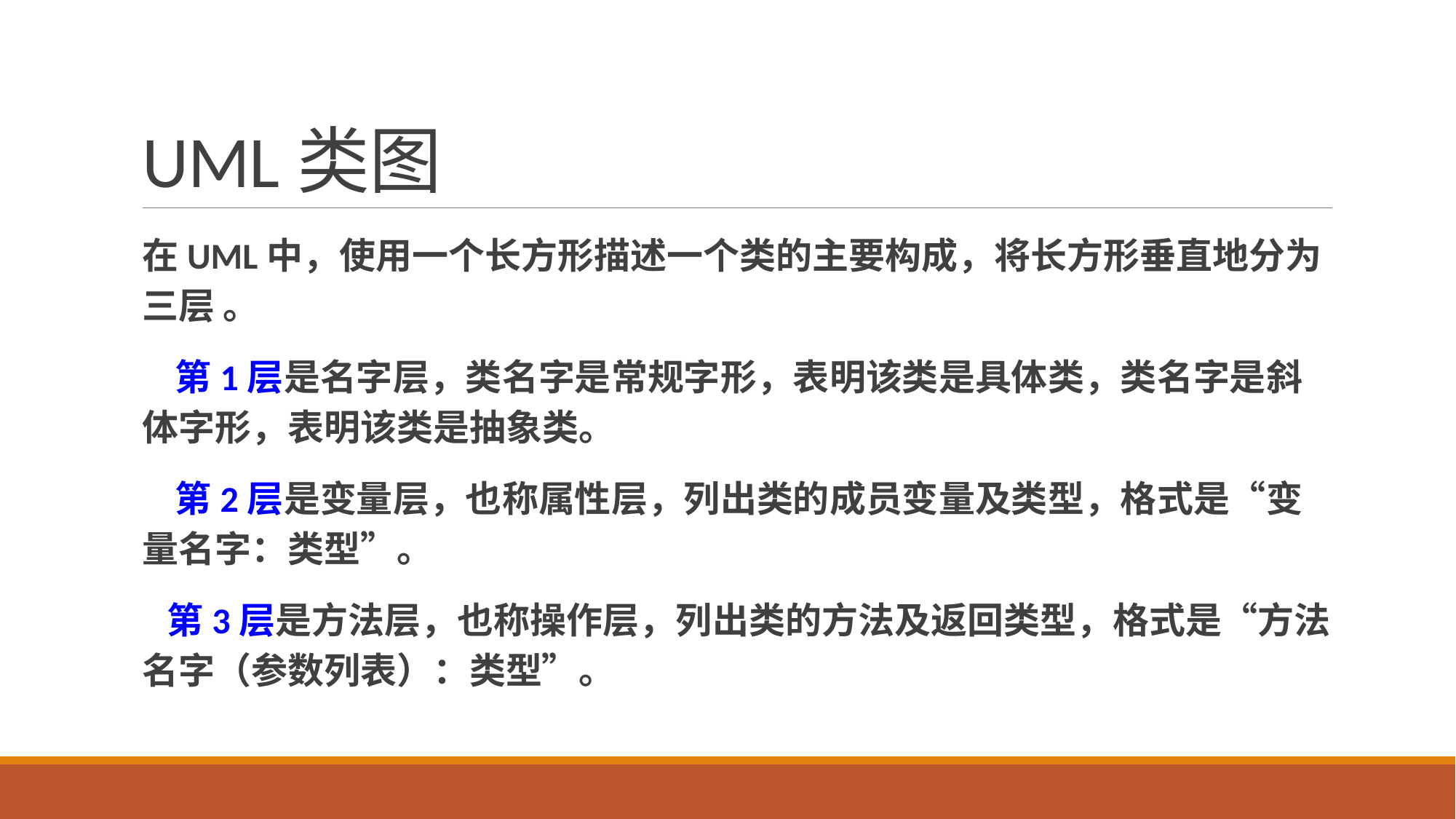

# UML类图
在UML中，使用一个长方形描述一个类的主要构成，将长方形垂直地分为三层 。
   第1层是名字层，类名字是常规字形，表明该类是具体类，类名字是斜体字形，表明该类是抽象类。
   第2层是变量层，也称属性层，列出类的成员变量及类型，格式是“变量名字：类型”。
  第3层是方法层，也称操作层，列出类的方法及返回类型，格式是“方法名字（参数列表）：类型”。